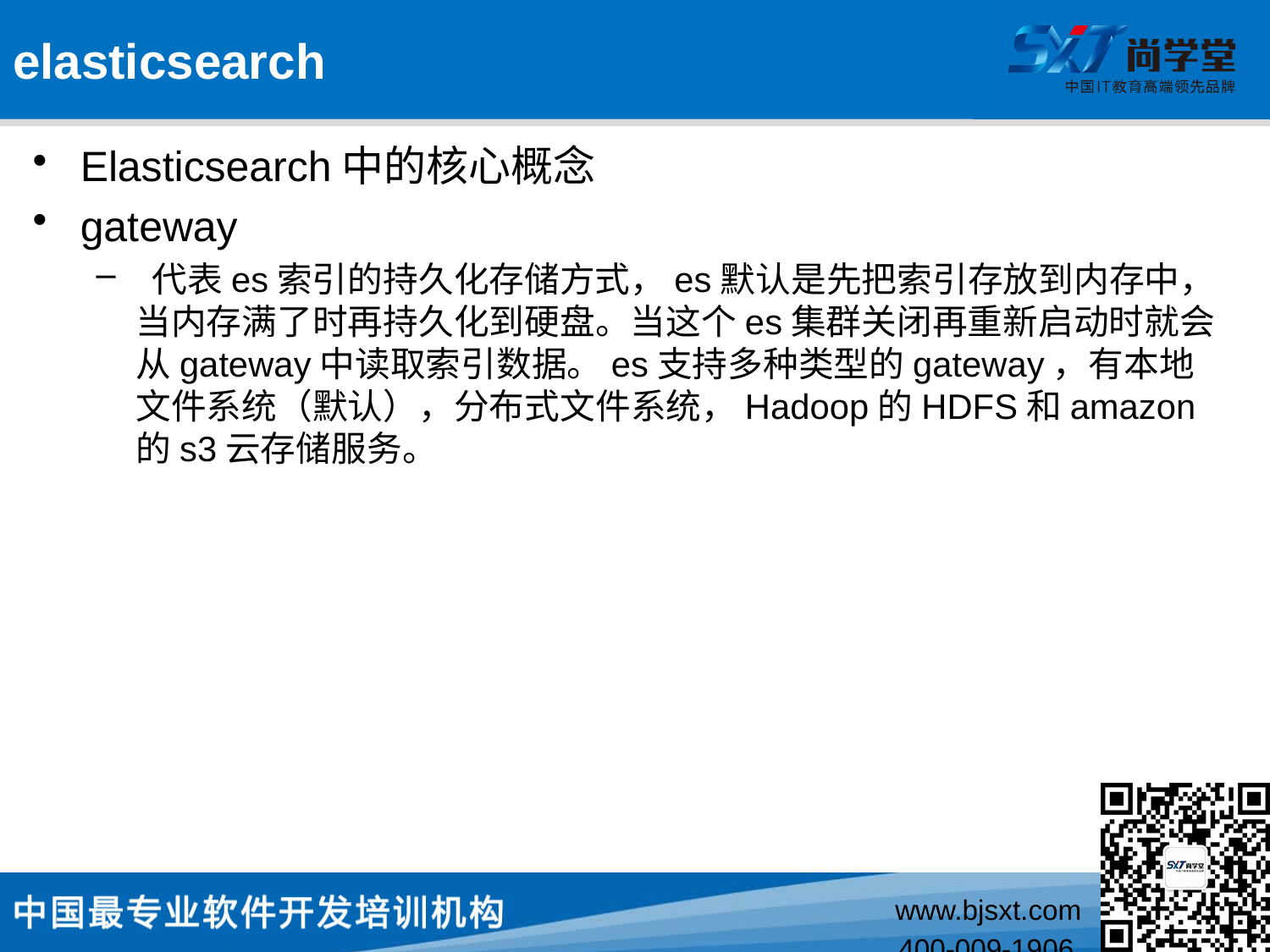

# elasticsearch
Elasticsearch中的核心概念
gateway
 代表es索引的持久化存储方式，es默认是先把索引存放到内存中，当内存满了时再持久化到硬盘。当这个es集群关闭再重新启动时就会从gateway中读取索引数据。es支持多种类型的gateway，有本地文件系统（默认），分布式文件系统，Hadoop的HDFS和amazon的s3云存储服务。